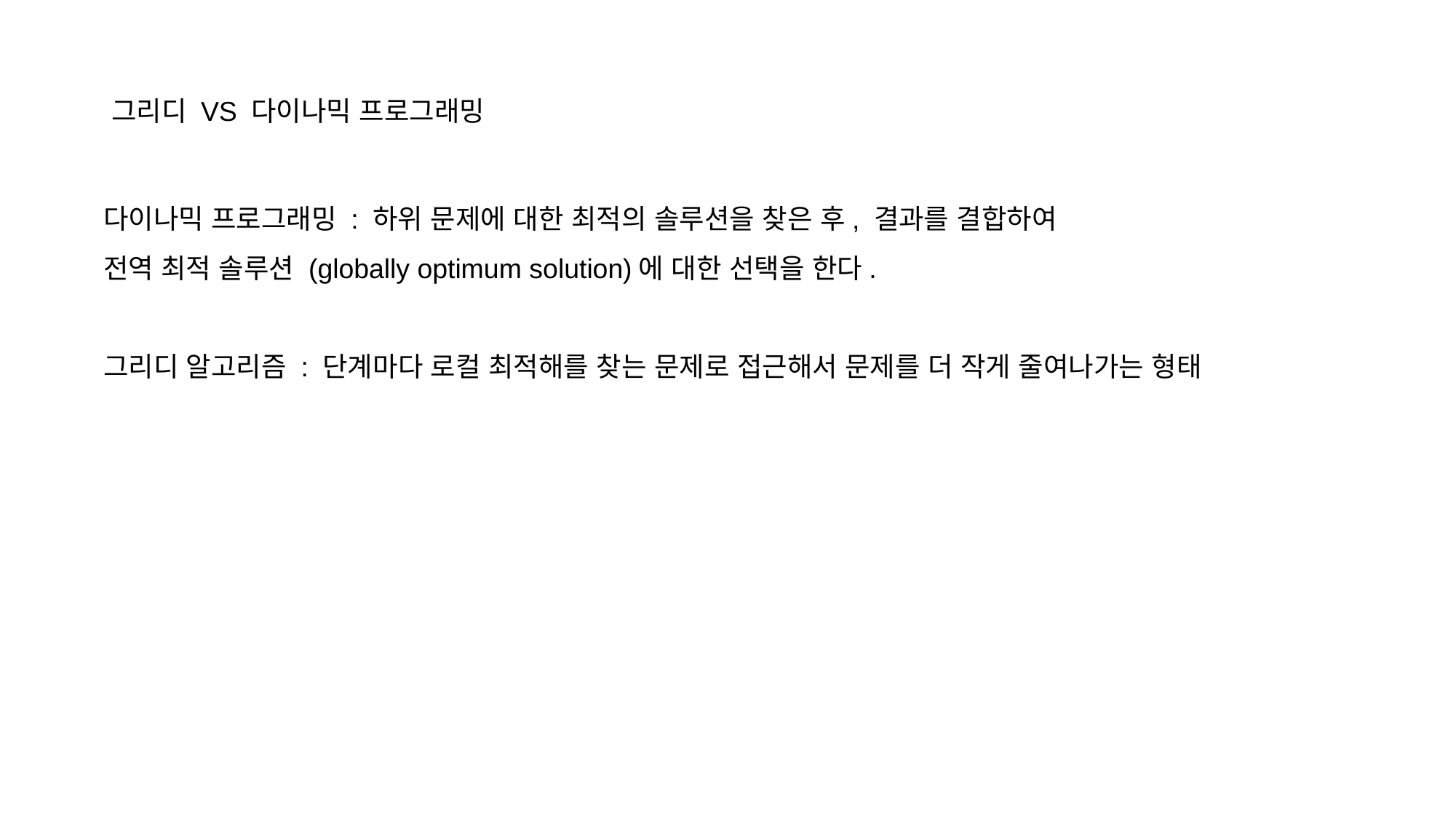

그리디 VS 다이나믹 프로그래밍
다이나믹 프로그래밍 : 하위 문제에 대한 최적의 솔루션을 찾은 후, 결과를 결합하여
전역 최적 솔루션 (globally optimum solution)에 대한 선택을 한다.

그리디 알고리즘 : 단계마다 로컬 최적해를 찾는 문제로 접근해서 문제를 더 작게 줄여나가는 형태